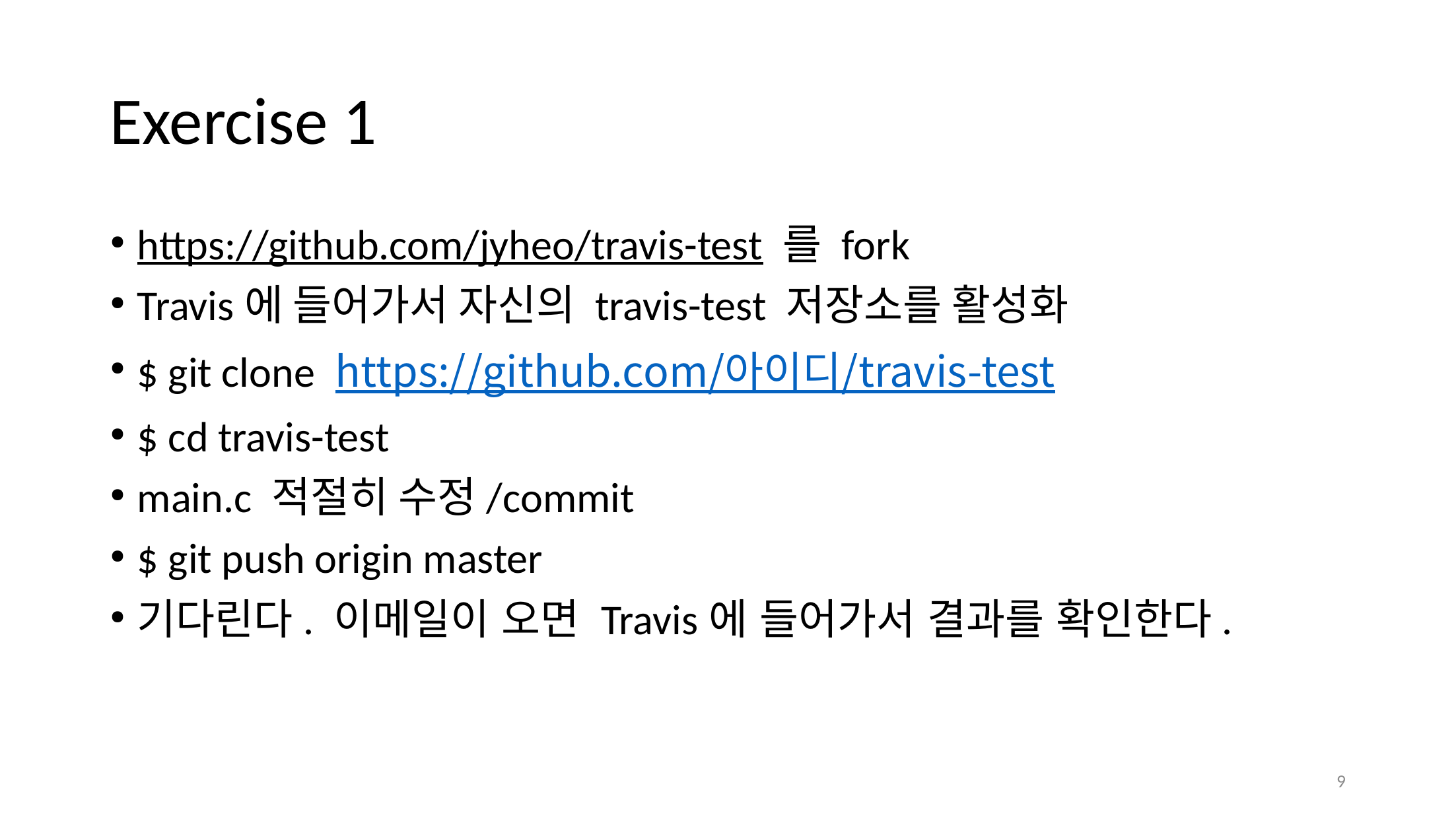

# Exercise 1
https://github.com/jyheo/travis-test 를 fork
Travis에 들어가서 자신의 travis-test 저장소를 활성화
$ git clone https://github.com/아이디/travis-test
$ cd travis-test
main.c 적절히 수정/commit
$ git push origin master
기다린다. 이메일이 오면 Travis에 들어가서 결과를 확인한다.

9